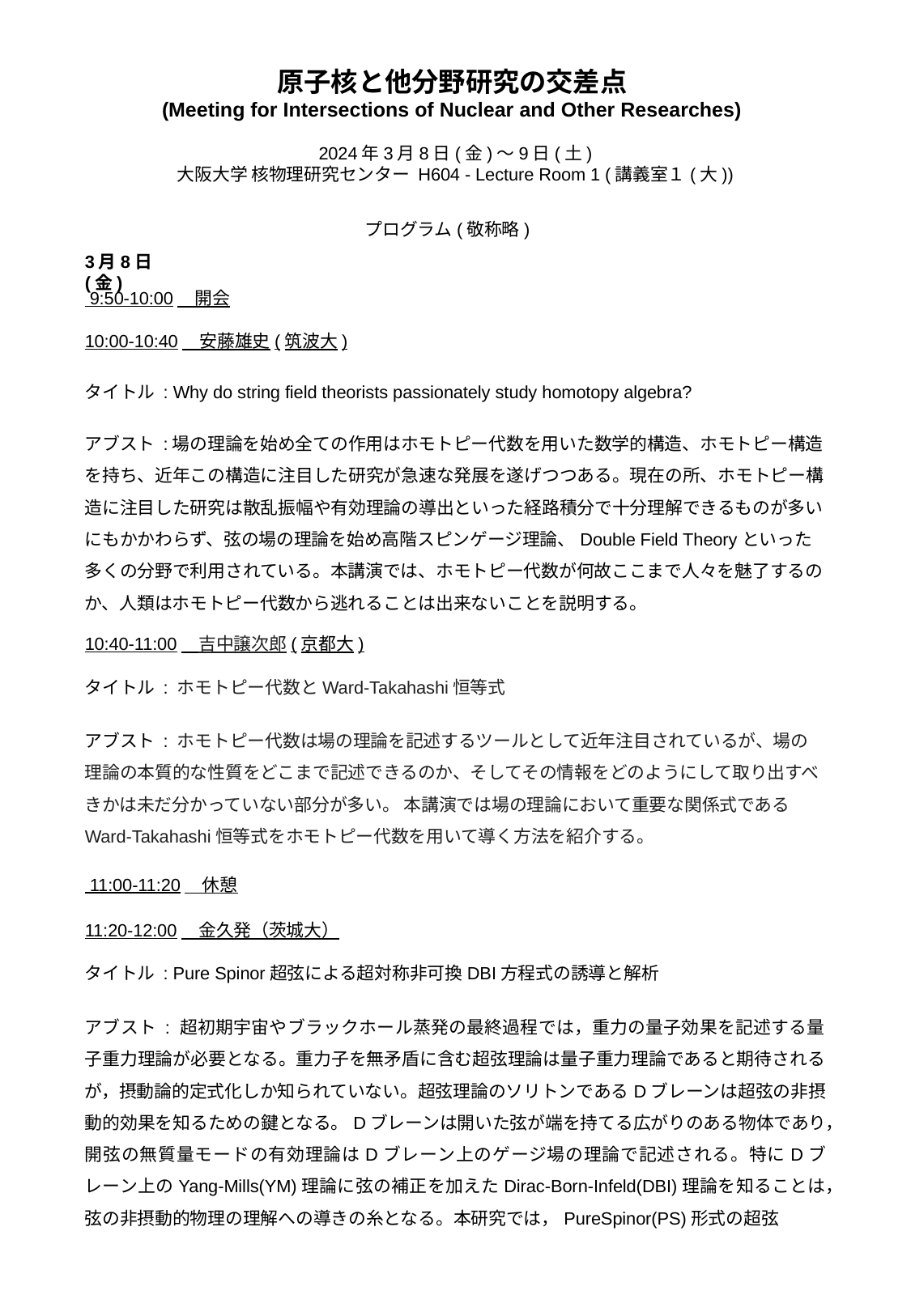

原子核と他分野研究の交差点
(Meeting for Intersections of Nuclear and Other Researches)
2024年3月8日(金)〜9日(土)
大阪大学 核物理研究センター H604 - Lecture Room 1 (講義室１(大))
プログラム(敬称略)
3月8日(金)
 9:50-10:00　開会
10:00-10:40　安藤雄史(筑波大)
タイトル : Why do string field theorists passionately study homotopy algebra?
アブスト :場の理論を始め全ての作用はホモトピー代数を用いた数学的構造、ホモトピー構造を持ち、近年この構造に注目した研究が急速な発展を遂げつつある。現在の所、ホモトピー構造に注目した研究は散乱振幅や有効理論の導出といった経路積分で十分理解できるものが多いにもかかわらず、弦の場の理論を始め高階スピンゲージ理論、Double Field Theoryといった多くの分野で利用されている。本講演では、ホモトピー代数が何故ここまで人々を魅了するのか、人類はホモトピー代数から逃れることは出来ないことを説明する。
10:40-11:00　吉中譲次郎(京都大)
タイトル : ホモトピー代数とWard-Takahashi恒等式
アブスト : ホモトピー代数は場の理論を記述するツールとして近年注目されているが、場の理論の本質的な性質をどこまで記述できるのか、そしてその情報をどのようにして取り出すべきかは未だ分かっていない部分が多い。 本講演では場の理論において重要な関係式であるWard-Takahashi恒等式をホモトピー代数を用いて導く方法を紹介する。
 11:00-11:20　休憩
11:20-12:00　金久発（茨城大）
タイトル : Pure Spinor超弦による超対称非可換DBI方程式の誘導と解析
アブスト : 超初期宇宙やブラックホール蒸発の最終過程では，重力の量子効果を記述する量子重力理論が必要となる。重力子を無矛盾に含む超弦理論は量子重力理論であると期待されるが，摂動論的定式化しか知られていない。超弦理論のソリトンであるDブレーンは超弦の非摂動的効果を知るための鍵となる。Dブレーンは開いた弦が端を持てる広がりのある物体であり，開弦の無質量モードの有効理論はDブレーン上のゲージ場の理論で記述される。特にDブレーン上のYang-Mills(YM)理論に弦の補正を加えたDirac-Born-Infeld(DBI)理論を知ることは，弦の非摂動的物理の理解への導きの糸となる。本研究では，PureSpinor(PS)形式の超弦